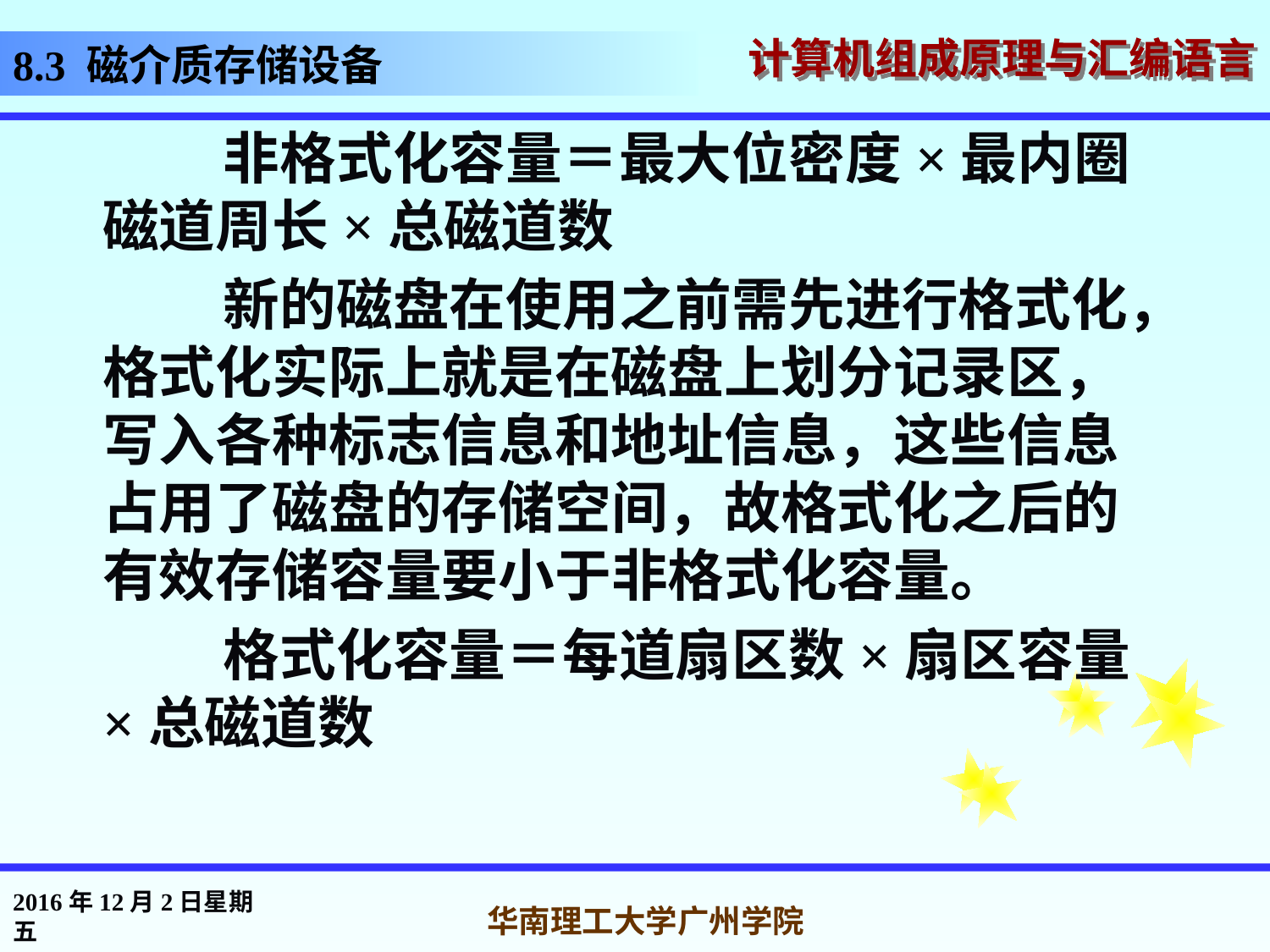

# 8.3 磁介质存储设备
            非格式化容量＝最大位密度×最内圈磁道周长×总磁道数
            新的磁盘在使用之前需先进行格式化，格式化实际上就是在磁盘上划分记录区，写入各种标志信息和地址信息，这些信息占用了磁盘的存储空间，故格式化之后的有效存储容量要小于非格式化容量。
            格式化容量＝每道扇区数×扇区容量×总磁道数
2016年12月2日星期五
华南理工大学广州学院